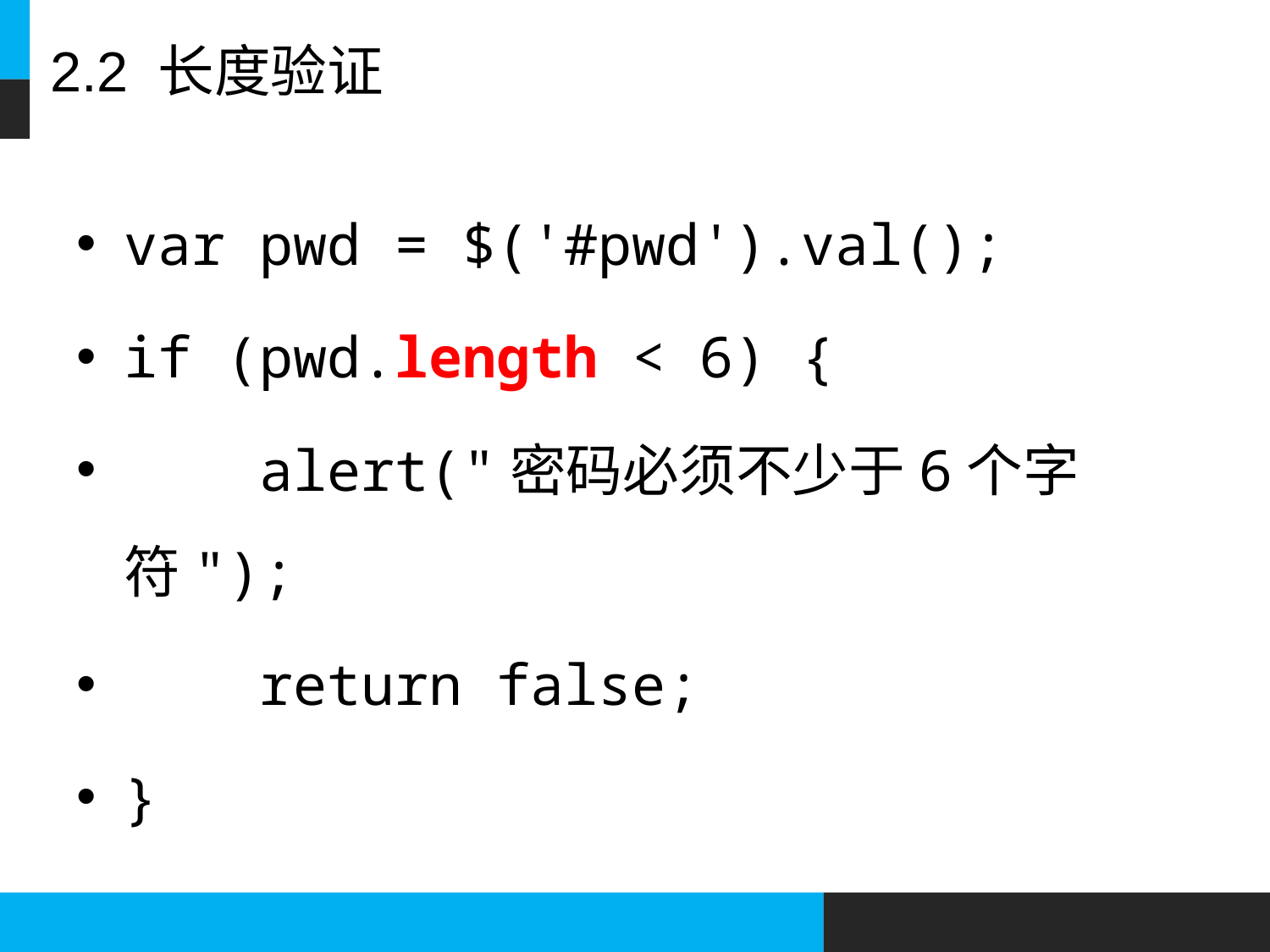

# 2.2 长度验证
var pwd = $('#pwd').val();
if (pwd.length < 6) {
    alert("密码必须不少于6个字符");
    return false;
}